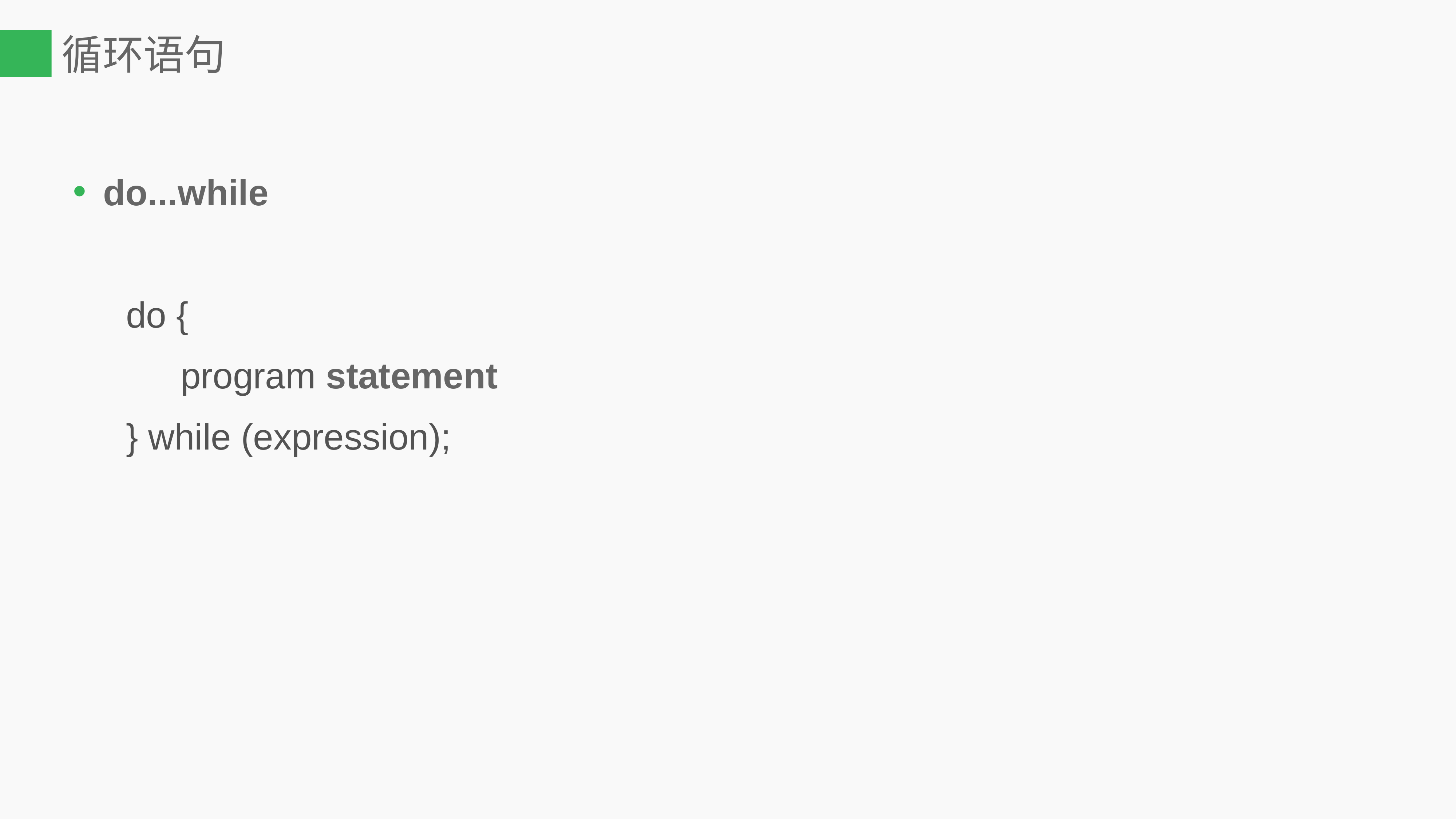

# 循环语句
do...while

do {
	program statement
} while (expression);